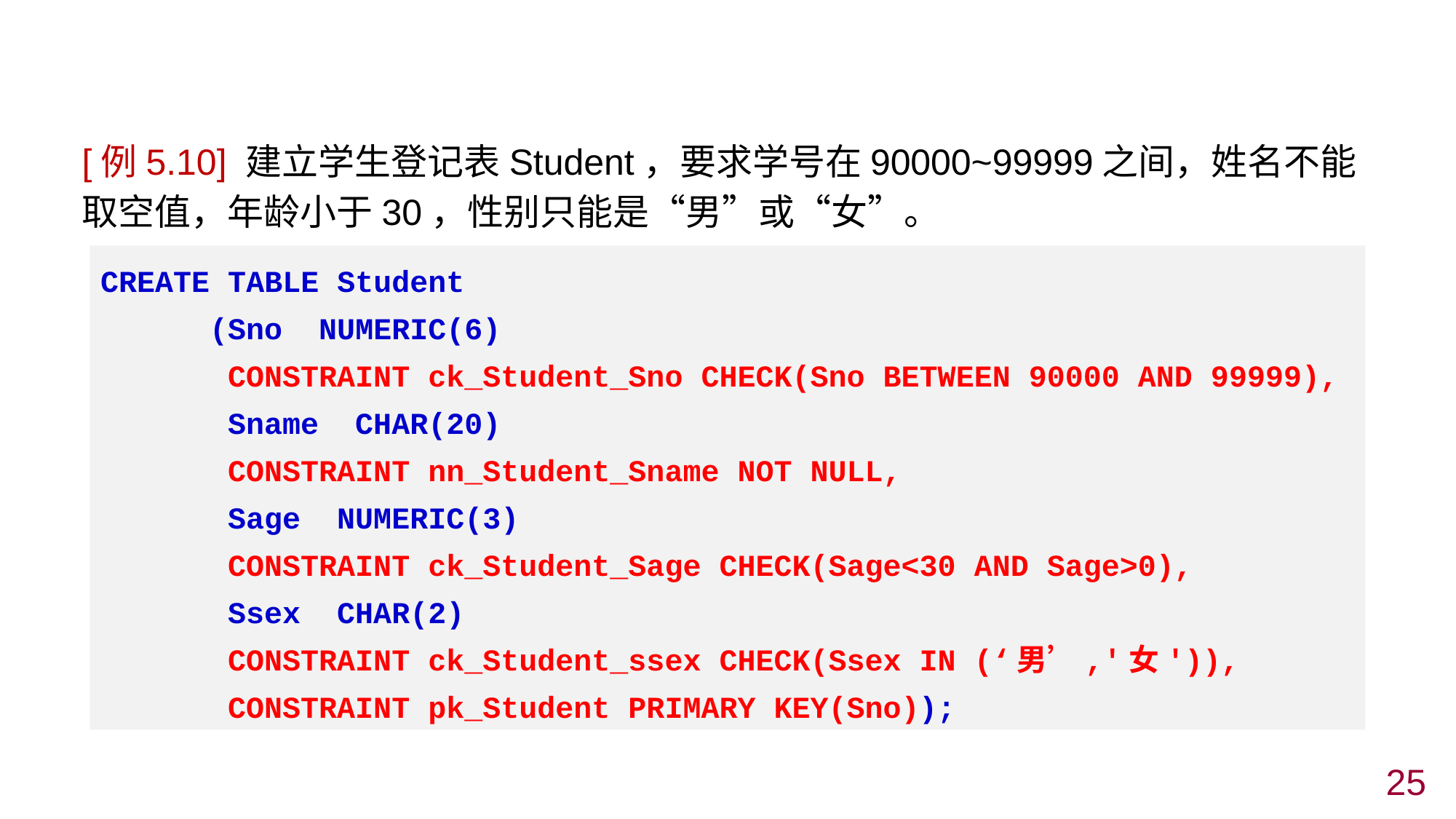

#
[例5.10] 建立学生登记表Student，要求学号在90000~99999之间，姓名不能取空值，年龄小于30，性别只能是“男”或“女”。

CREATE TABLE Student
      (Sno  NUMERIC(6)
       CONSTRAINT ck_Student_Sno CHECK(Sno BETWEEN 90000 AND 99999),
       Sname  CHAR(20)
       CONSTRAINT nn_Student_Sname NOT NULL,
       Sage  NUMERIC(3)
       CONSTRAINT ck_Student_Sage CHECK(Sage<30 AND Sage>0),
       Ssex  CHAR(2)
       CONSTRAINT ck_Student_ssex CHECK(Ssex IN (‘男’,'女')),
       CONSTRAINT pk_Student PRIMARY KEY(Sno));
25